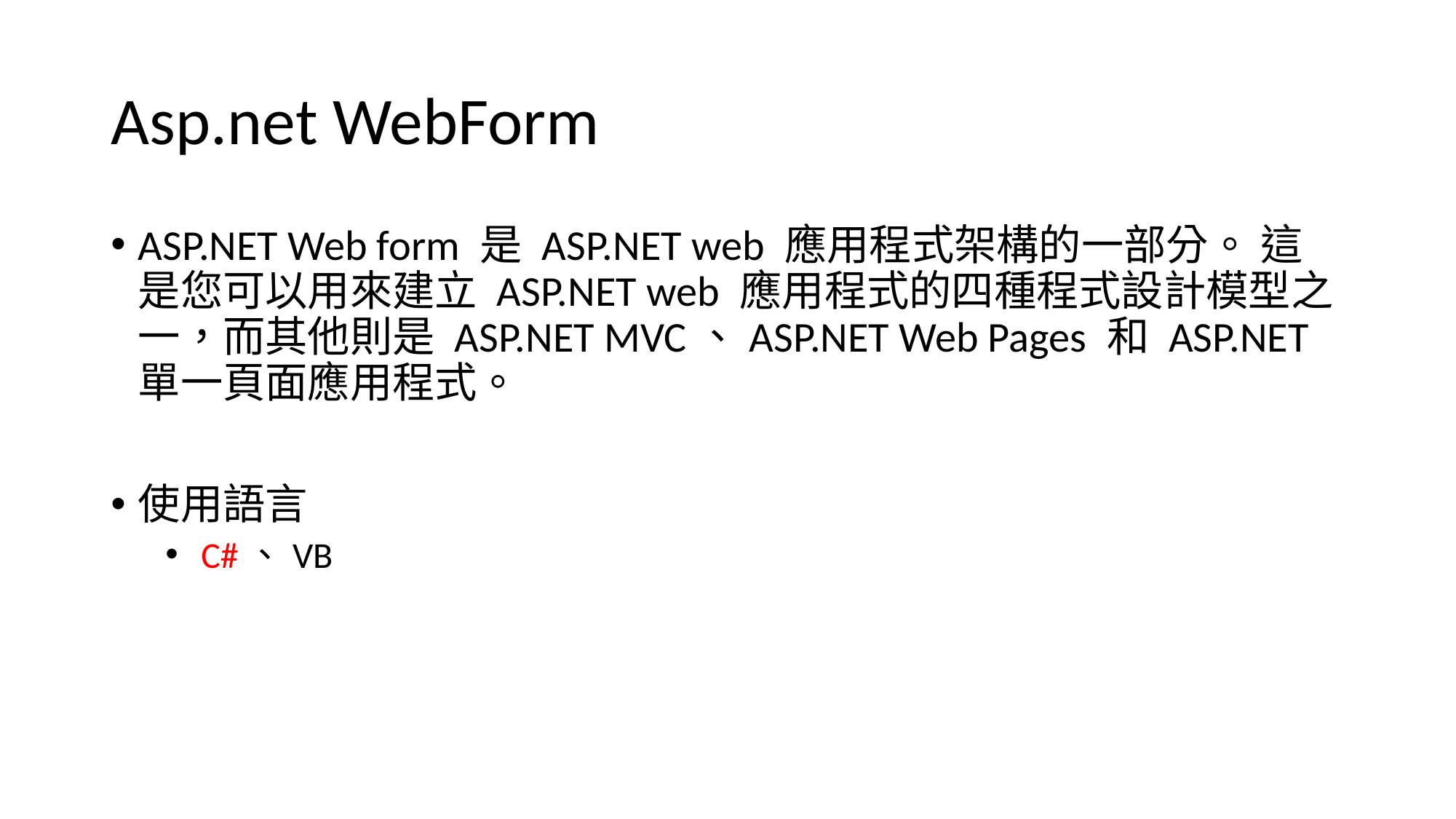

# Asp.net WebForm
ASP.NET Web form 是 ASP.NET web 應用程式架構的一部分。 這是您可以用來建立 ASP.NET web 應用程式的四種程式設計模型之一，而其他則是 ASP.NET MVC、ASP.NET Web Pages 和 ASP.NET 單一頁面應用程式。

使用語言
 C#、VB